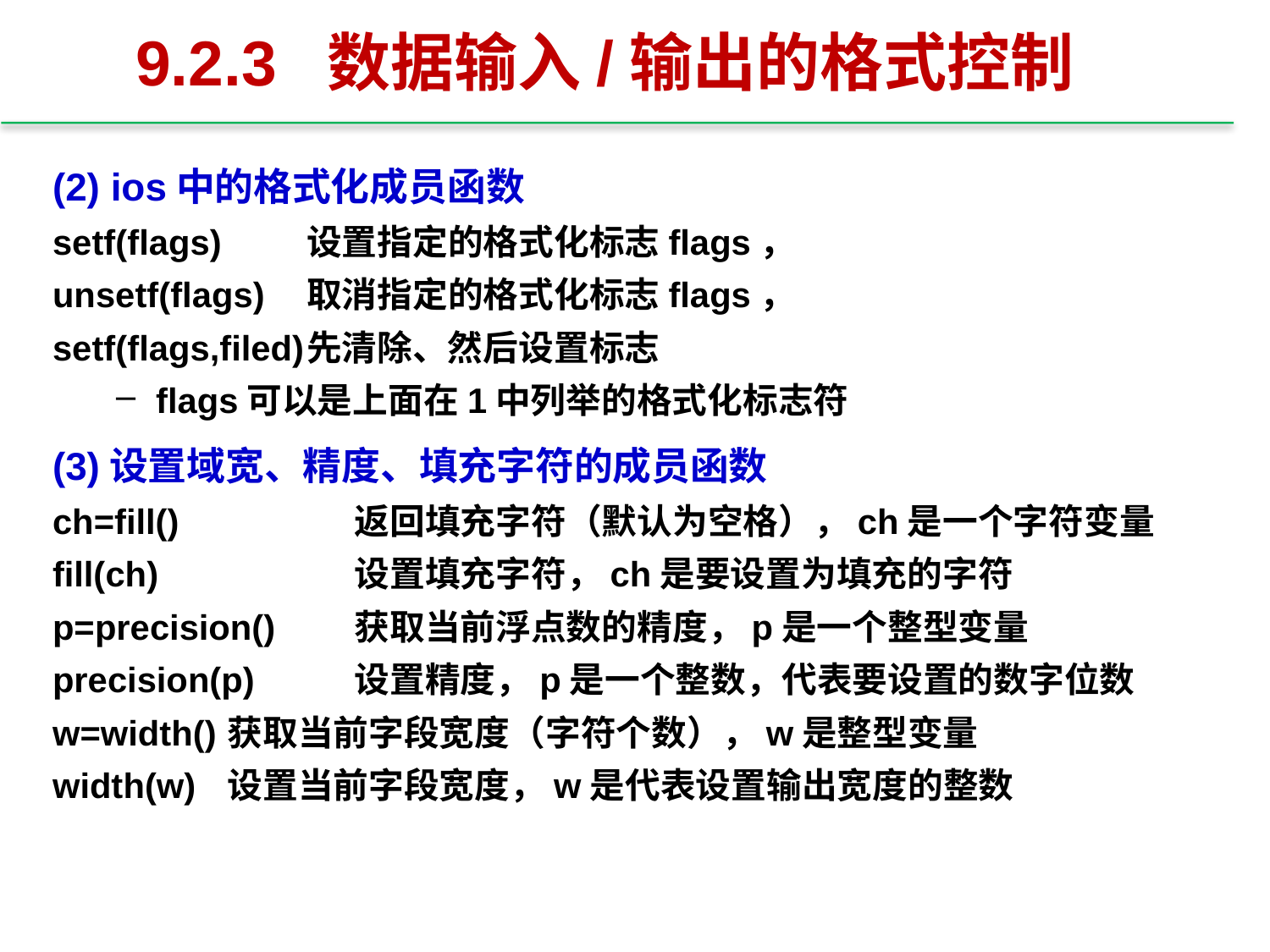

# 9.2.3  数据输入/输出的格式控制
(2) ios中的格式化成员函数
setf(flags)	设置指定的格式化标志flags，
unsetf(flags)	取消指定的格式化标志flags，
setf(flags,filed)	先清除、然后设置标志
flags可以是上面在1中列举的格式化标志符
(3)设置域宽、精度、填充字符的成员函数
ch=fill()		返回填充字符（默认为空格），ch是一个字符变量
fill(ch)		设置填充字符，ch是要设置为填充的字符
p=precision()	获取当前浮点数的精度，p是一个整型变量
precision(p)	设置精度，p是一个整数，代表要设置的数字位数
w=width()	获取当前字段宽度（字符个数），w是整型变量
width(w)	设置当前字段宽度，w是代表设置输出宽度的整数